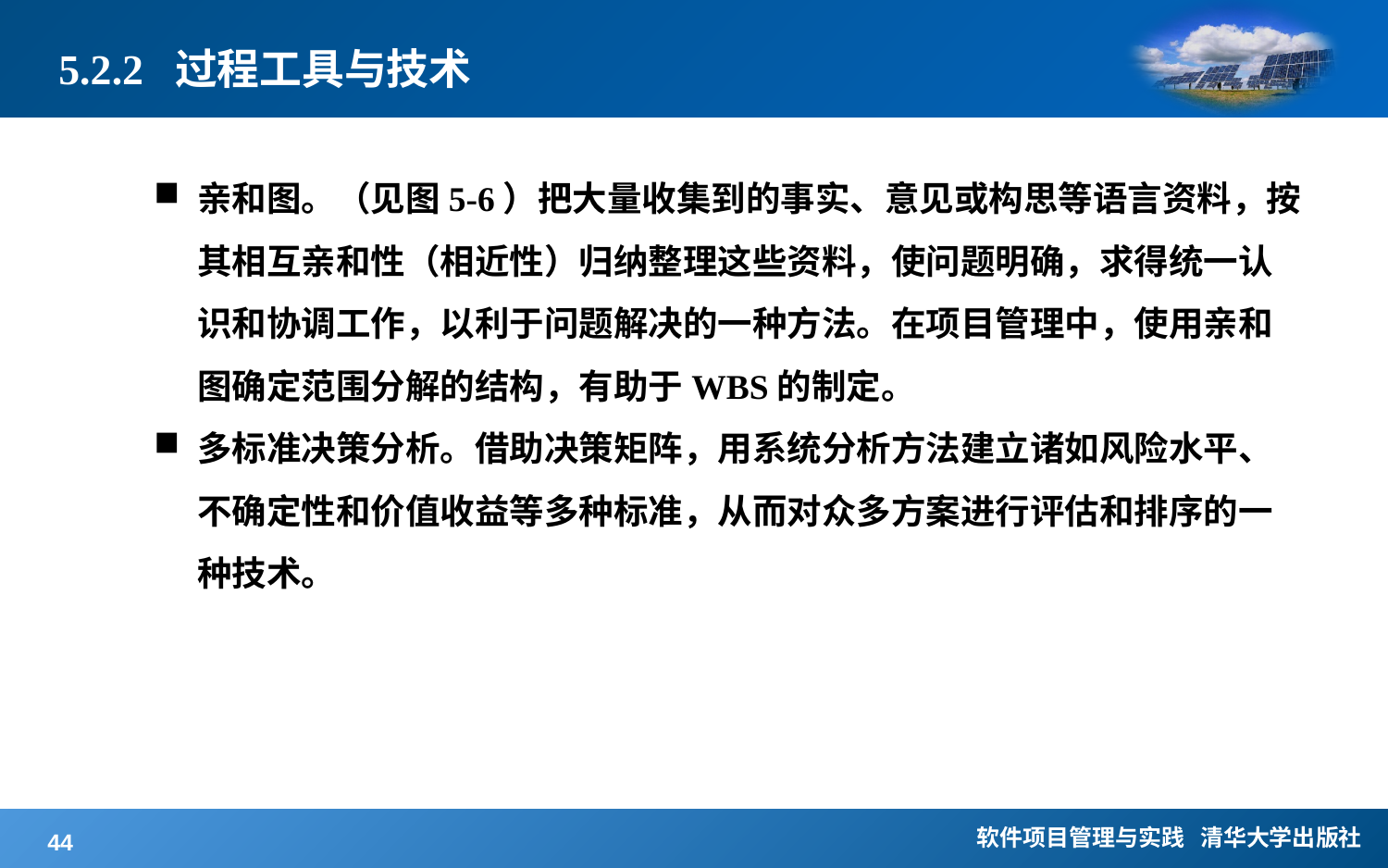

# 5.2.2  过程工具与技术
亲和图。（见图5-6）把大量收集到的事实、意见或构思等语言资料，按其相互亲和性（相近性）归纳整理这些资料，使问题明确，求得统一认识和协调工作，以利于问题解决的一种方法。在项目管理中，使用亲和图确定范围分解的结构，有助于WBS的制定。
多标准决策分析。借助决策矩阵，用系统分析方法建立诸如风险水平、不确定性和价值收益等多种标准，从而对众多方案进行评估和排序的一种技术。